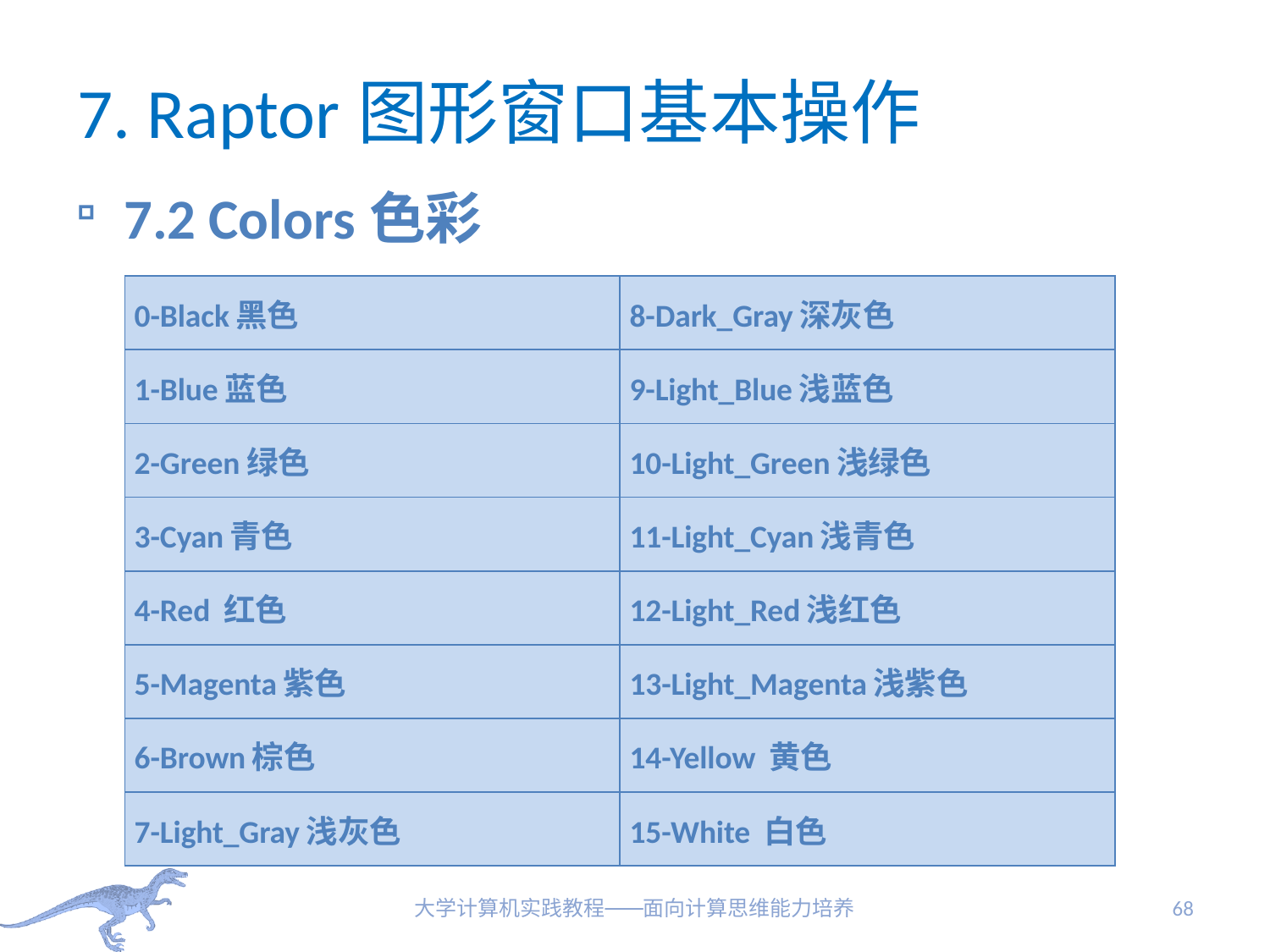

# 7. Raptor图形窗口基本操作
7.2 Colors色彩

| 0-Black黑色 | 8-Dark\_Gray深灰色 |
| --- | --- |
| 1-Blue蓝色 | 9-Light\_Blue浅蓝色 |
| 2-Green绿色 | 10-Light\_Green浅绿色 |
| 3-Cyan青色 | 11-Light\_Cyan浅青色 |
| 4-Red 红色 | 12-Light\_Red浅红色 |
| 5-Magenta紫色 | 13-Light\_Magenta浅紫色 |
| 6-Brown棕色 | 14-Yellow 黄色 |
| 7-Light\_Gray浅灰色 | 15-White 白色 |
大学计算机实践教程——面向计算思维能力培养
68